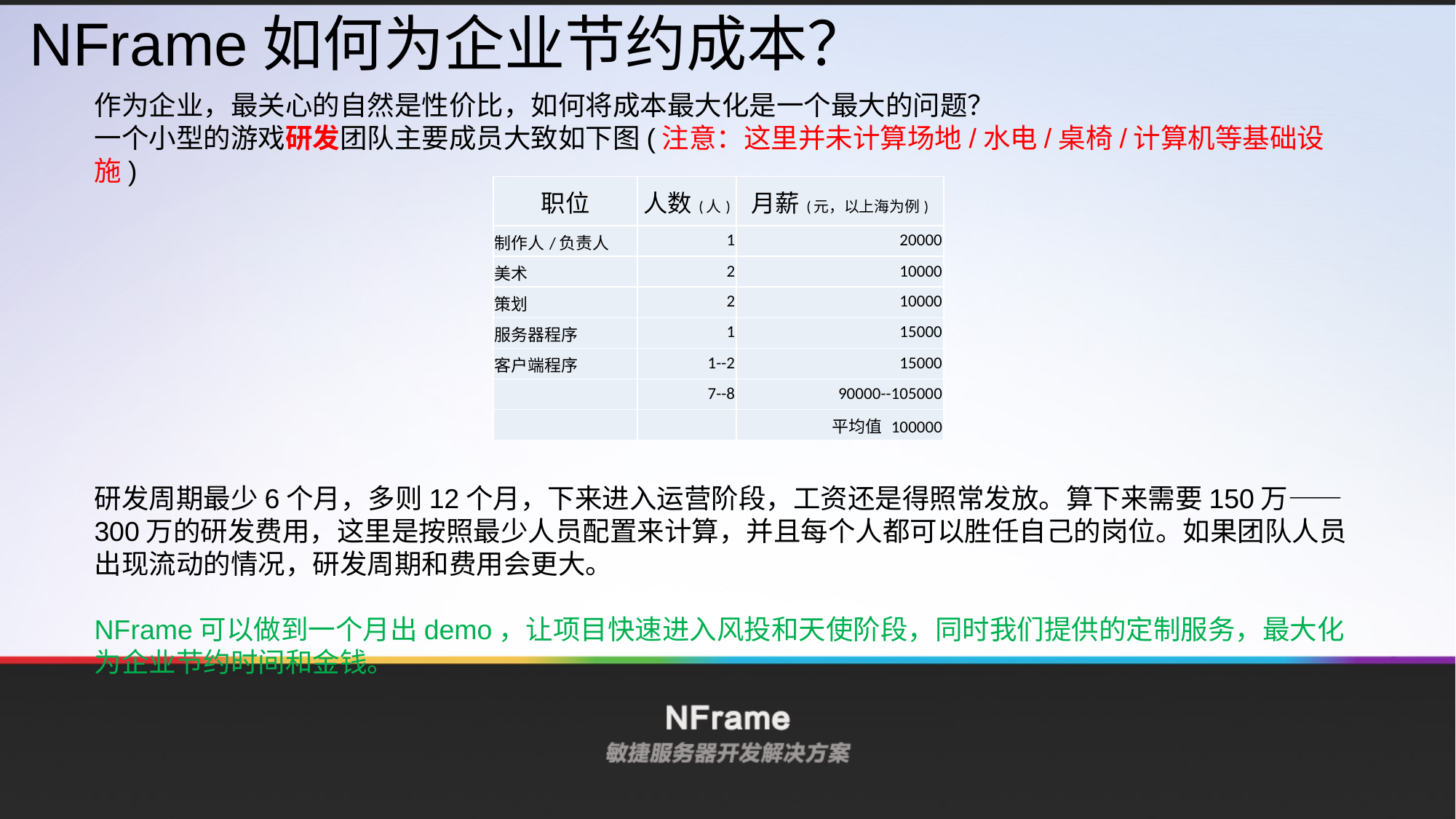

NFrame如何为企业节约成本？
作为企业，最关心的自然是性价比，如何将成本最大化是一个最大的问题？
一个小型的游戏研发团队主要成员大致如下图(注意：这里并未计算场地/水电/桌椅/计算机等基础设施)

研发周期最少6个月，多则12个月，下来进入运营阶段，工资还是得照常发放。算下来需要150万——300万的研发费用，这里是按照最少人员配置来计算，并且每个人都可以胜任自己的岗位。如果团队人员出现流动的情况，研发周期和费用会更大。

NFrame可以做到一个月出demo，让项目快速进入风投和天使阶段，同时我们提供的定制服务，最大化为企业节约时间和金钱。
| 职位 | 人数(人) | 月薪(元，以上海为例) |
| --- | --- | --- |
| 制作人/负责人 | 1 | 20000 |
| 美术 | 2 | 10000 |
| 策划 | 2 | 10000 |
| 服务器程序 | 1 | 15000 |
| 客户端程序 | 1--2 | 15000 |
|  | 7--8 | 90000--105000 |
|  |  | 平均值 100000 |